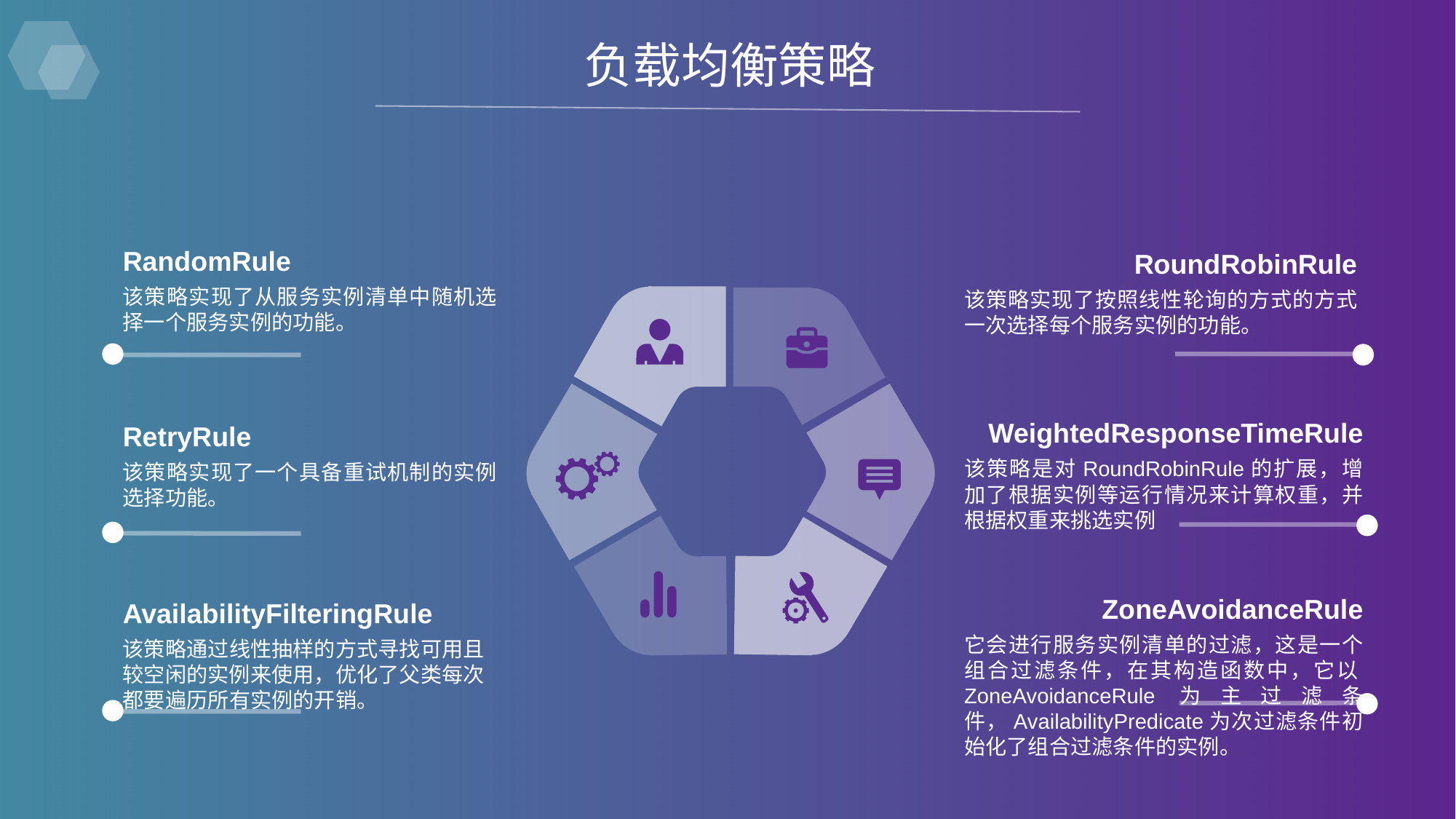

负载均衡策略

RandomRule
该策略实现了从服务实例清单中随机选择一个服务实例的功能。
RoundRobinRule
该策略实现了按照线性轮询的方式的方式一次选择每个服务实例的功能。

WeightedResponseTimeRule
该策略是对RoundRobinRule的扩展，增加了根据实例等运行情况来计算权重，并根据权重来挑选实例
RetryRule
该策略实现了一个具备重试机制的实例选择功能。

ZoneAvoidanceRule
它会进行服务实例清单的过滤，这是一个组合过滤条件，在其构造函数中，它以ZoneAvoidanceRule为主过滤条件，AvailabilityPredicate为次过滤条件初始化了组合过滤条件的实例。
AvailabilityFilteringRule
该策略通过线性抽样的方式寻找可用且较空闲的实例来使用，优化了父类每次都要遍历所有实例的开销。